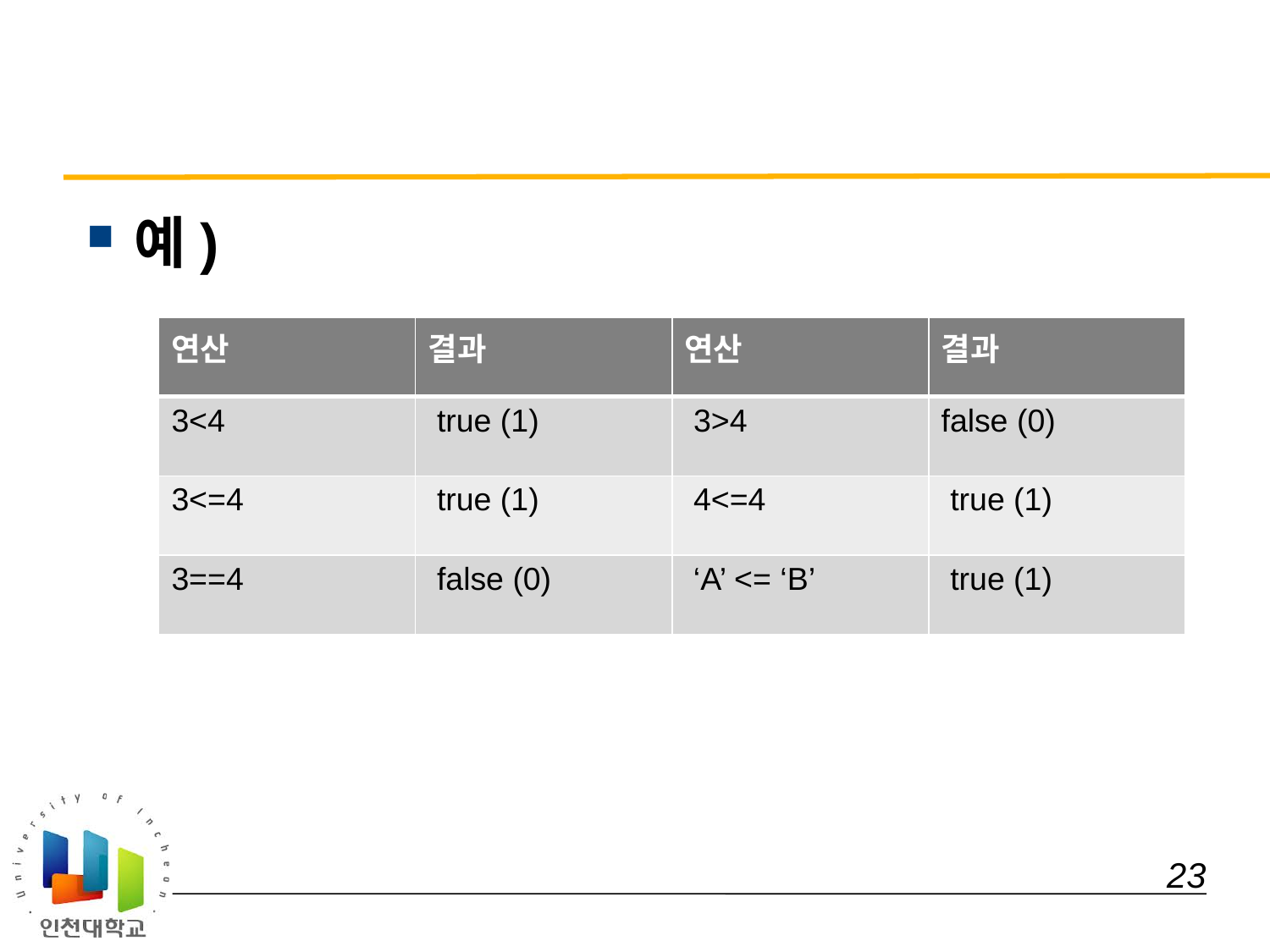

#
예)

| 연산 | 결과 | 연산 | 결과 |
| --- | --- | --- | --- |
| 3<4 | true (1) | 3>4 | false (0) |
| 3<=4 | true (1) | 4<=4 | true (1) |
| 3==4 | false (0) | ‘A’ <= ‘B’ | true (1) |
 23